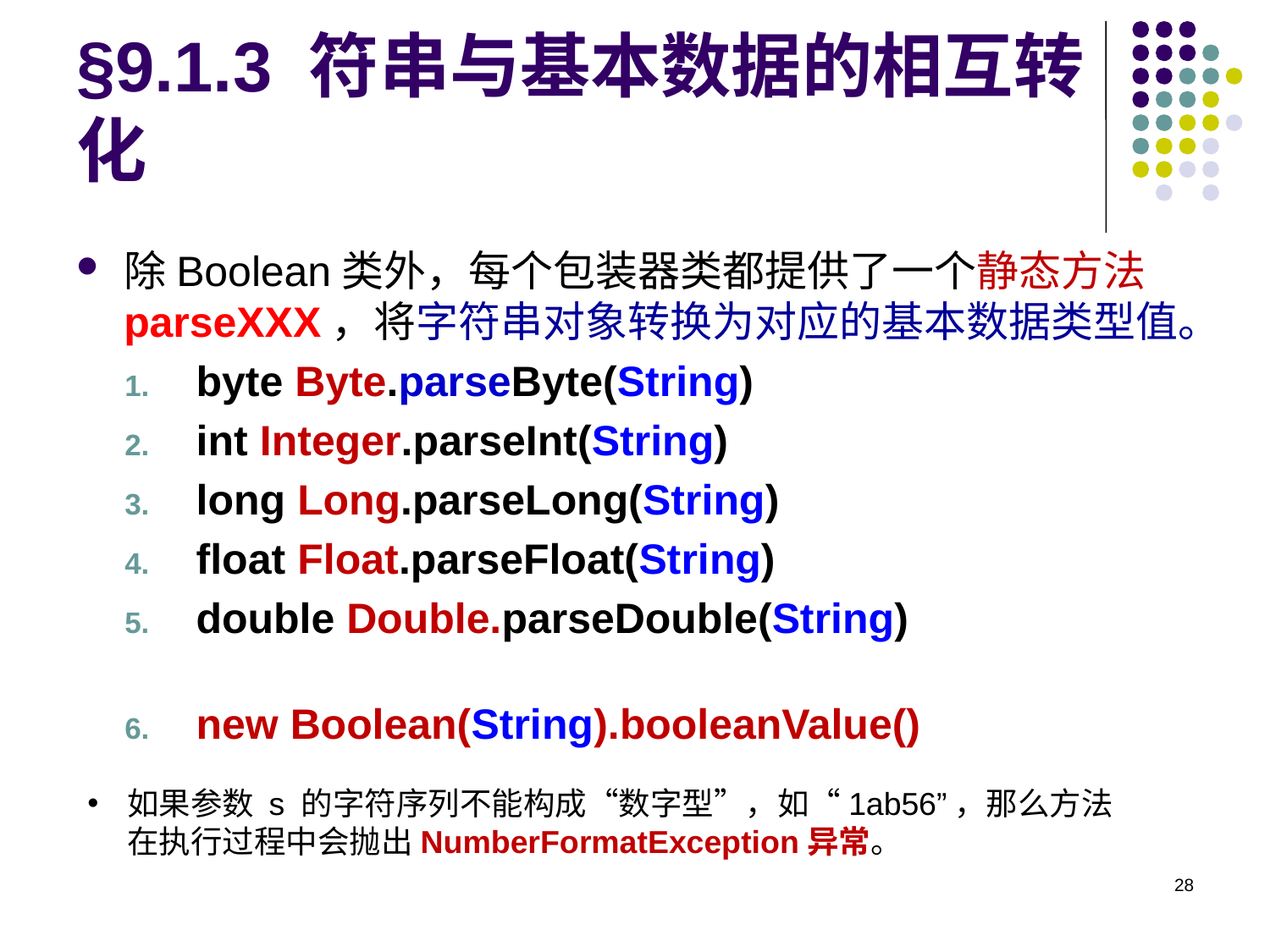

# §9.1.3 符串与基本数据的相互转化
除Boolean类外，每个包装器类都提供了一个静态方法 parseXXX，将字符串对象转换为对应的基本数据类型值。
byte Byte.parseByte(String)
int Integer.parseInt(String)
long Long.parseLong(String)
float Float.parseFloat(String)
double Double.parseDouble(String)

new Boolean(String).booleanValue()
如果参数 s 的字符序列不能构成“数字型”，如“1ab56”，那么方法在执行过程中会抛出NumberFormatException异常。
28